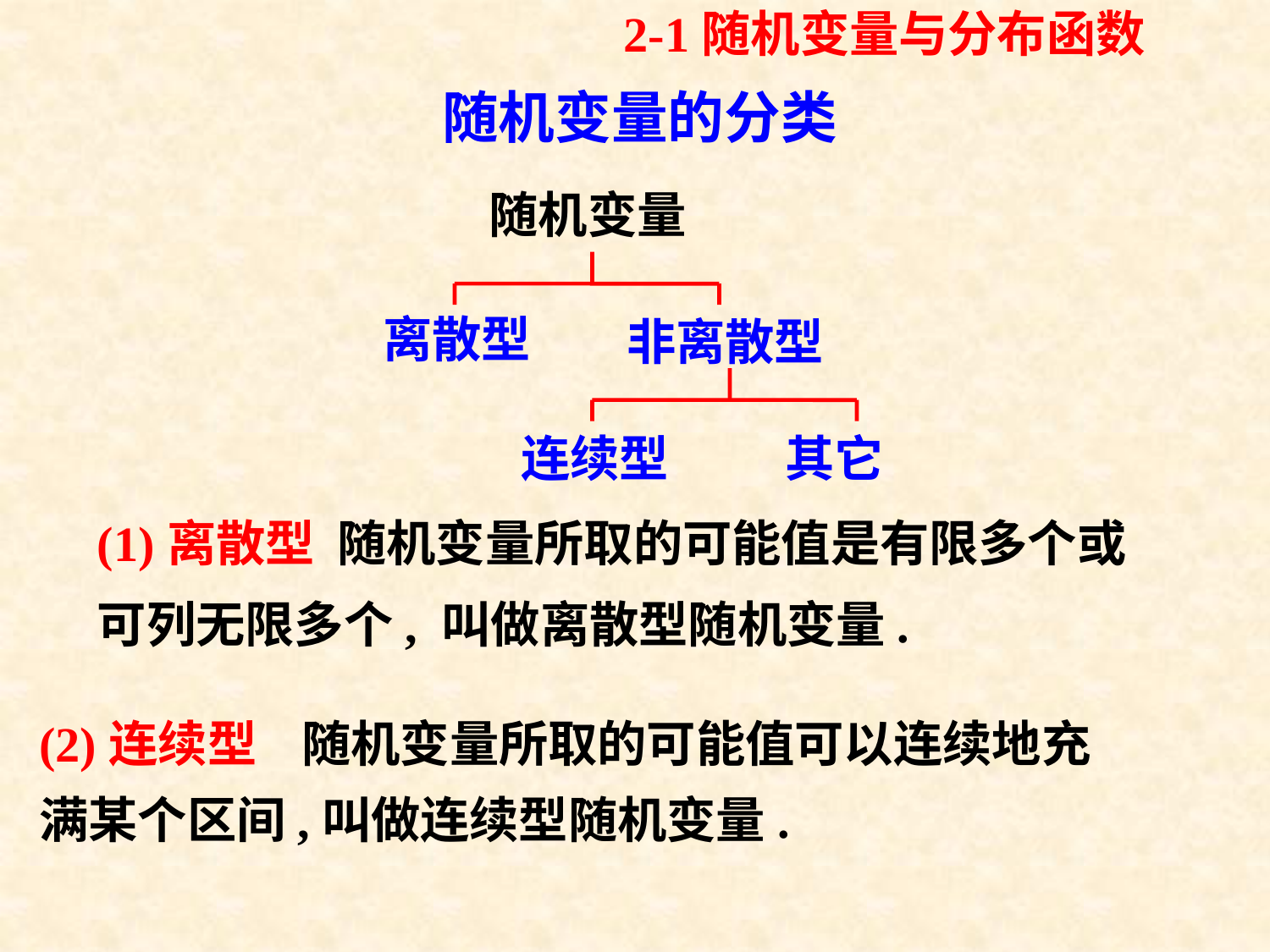

2-1随机变量与分布函数
随机变量的分类
随机变量

离散型
非离散型

连续型
其它
(1)离散型  随机变量所取的可能值是有限多个或
可列无限多个, 叫做离散型随机变量.
(2)连续型    随机变量所取的可能值可以连续地充
满某个区间,叫做连续型随机变量.